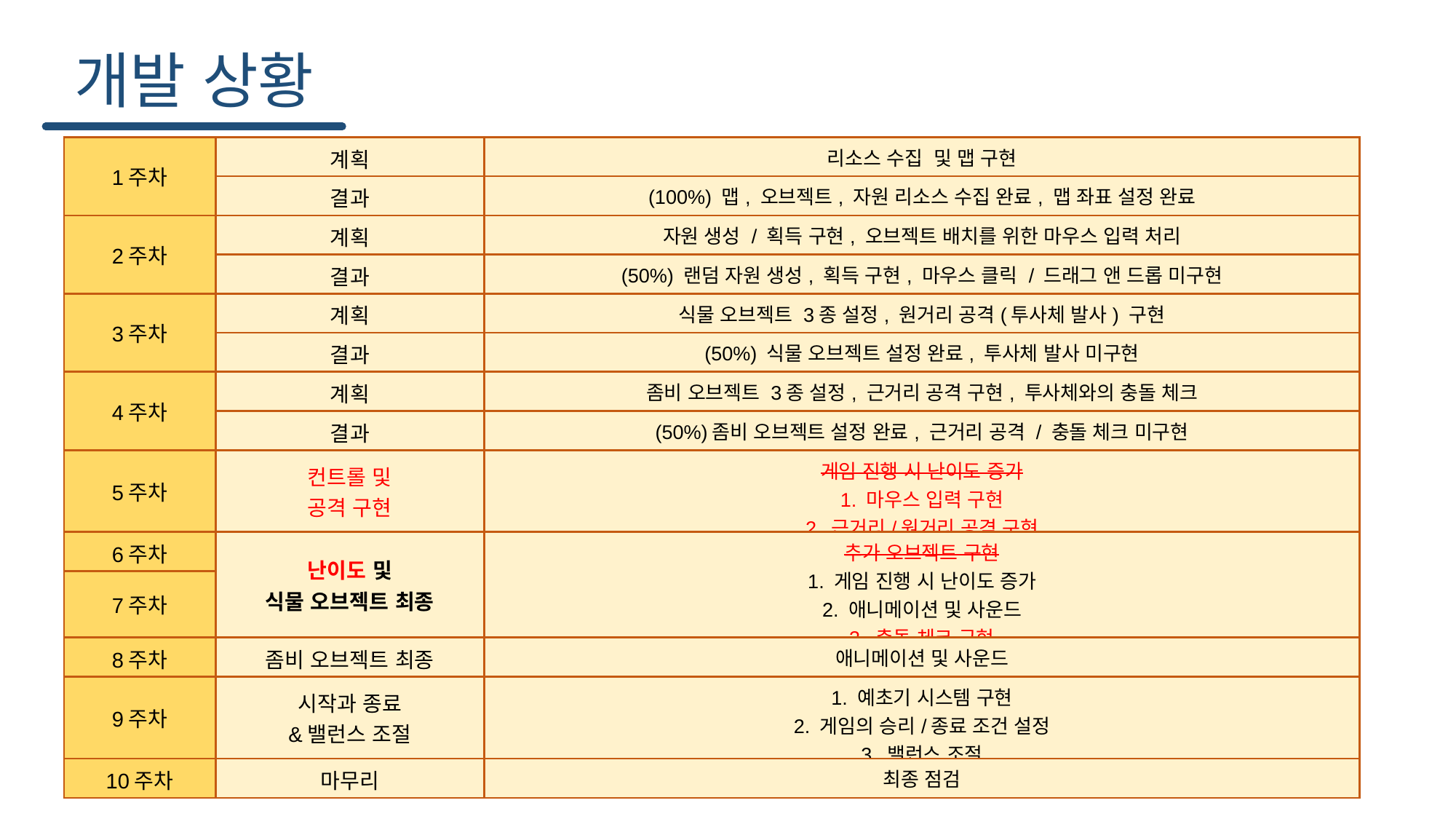

개발 상황
| 1주차 | 계획 | 리소스 수집 및 맵 구현 |
| --- | --- | --- |
|  | 결과 | (100%) 맵, 오브젝트, 자원 리소스 수집 완료, 맵 좌표 설정 완료 |
| 2주차 | 계획 | 자원 생성 / 획득 구현, 오브젝트 배치를 위한 마우스 입력 처리 |
|  | 결과 | (50%) 랜덤 자원 생성, 획득 구현, 마우스 클릭 / 드래그 앤 드롭 미구현 |
| 3주차 | 계획 | 식물 오브젝트 3종 설정, 원거리 공격(투사체 발사) 구현 |
|  | 결과 | (50%) 식물 오브젝트 설정 완료, 투사체 발사 미구현 |
| 4주차 | 계획 | 좀비 오브젝트 3종 설정, 근거리 공격 구현, 투사체와의 충돌 체크 |
|  | 결과 | (50%)좀비 오브젝트 설정 완료, 근거리 공격 / 충돌 체크 미구현 |
| 5주차 | 컨트롤 및 공격 구현 | 게임 진행 시 난이도 증가 1. 마우스 입력 구현 2. 근거리/원거리 공격 구현 |
| 6주차 | 난이도 및 식물 오브젝트 최종 | 추가 오브젝트 구현 1. 게임 진행 시 난이도 증가 2. 애니메이션 및 사운드 3. 충돌 체크 구현 |
| 7주차 |  |  |
| 8주차 | 좀비 오브젝트 최종 | 애니메이션 및 사운드 |
| 9주차 | 시작과 종료 &밸런스 조절 | 1. 예초기 시스템 구현 2. 게임의 승리/종료 조건 설정 3. 밸런스 조절 |
| 10주차 | 마무리 | 최종 점검 |